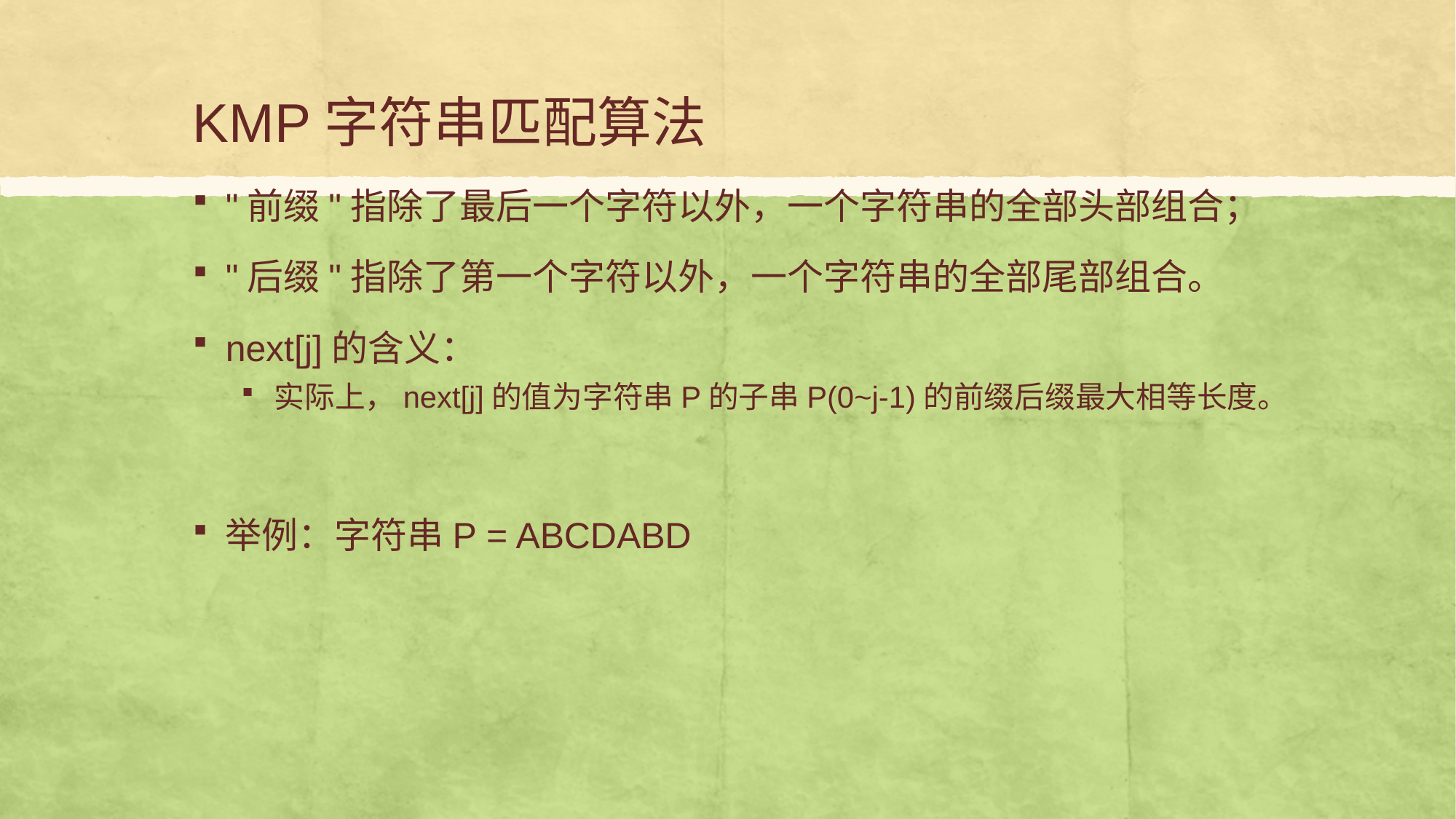

# KMP字符串匹配算法
"前缀"指除了最后一个字符以外，一个字符串的全部头部组合；
"后缀"指除了第一个字符以外，一个字符串的全部尾部组合。
next[j]的含义：
实际上，next[j]的值为字符串P的子串P(0~j-1)的前缀后缀最大相等长度。

举例：字符串P = ABCDABD